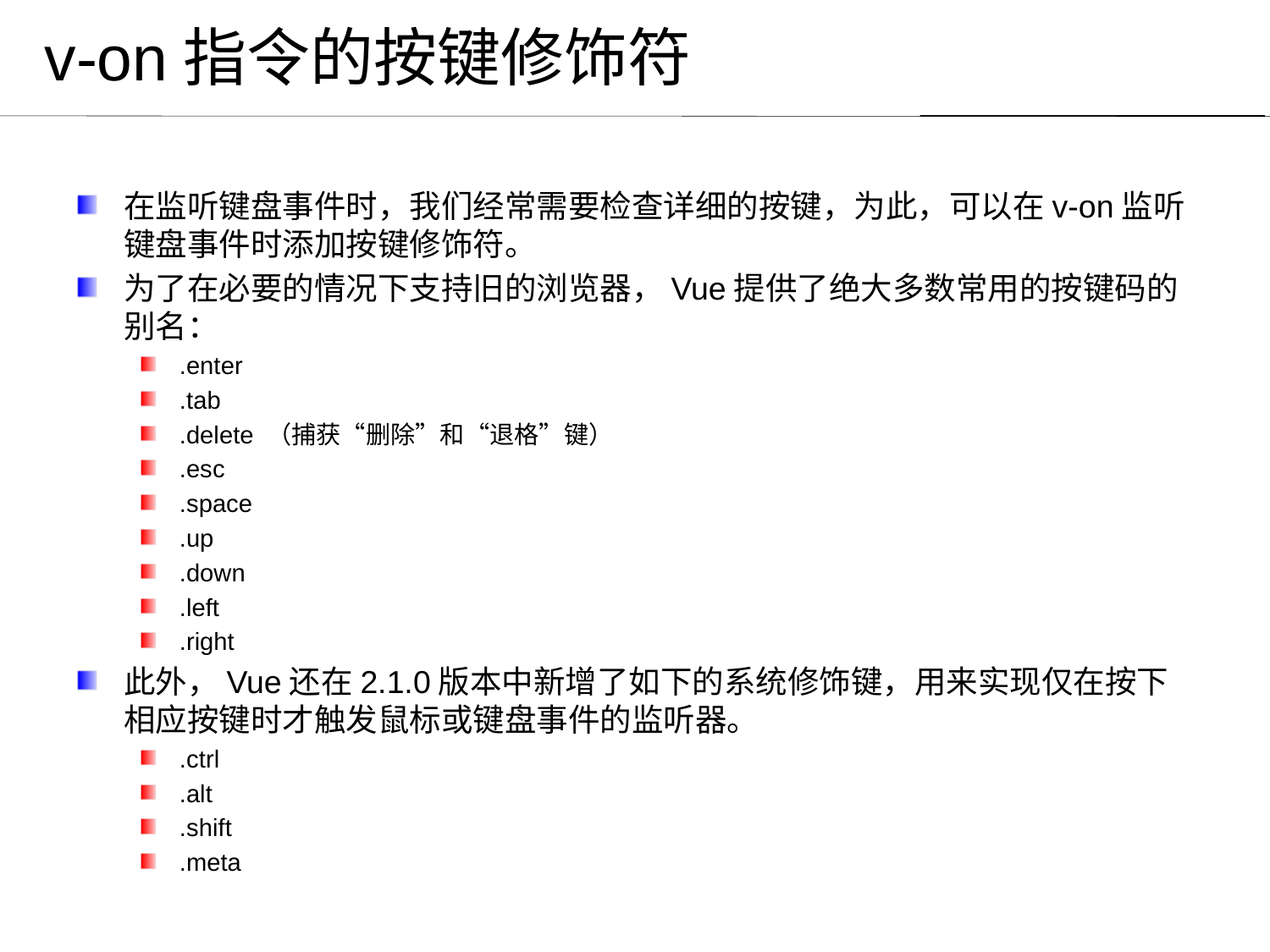

# v-on指令的按键修饰符
在监听键盘事件时，我们经常需要检查详细的按键，为此，可以在v-on监听键盘事件时添加按键修饰符。
为了在必要的情况下支持旧的浏览器，Vue提供了绝大多数常用的按键码的别名：
.enter
.tab
.delete （捕获“删除”和“退格”键）
.esc
.space
.up
.down
.left
.right
此外，Vue还在2.1.0版本中新增了如下的系统修饰键，用来实现仅在按下相应按键时才触发鼠标或键盘事件的监听器。
.ctrl
.alt
.shift
.meta